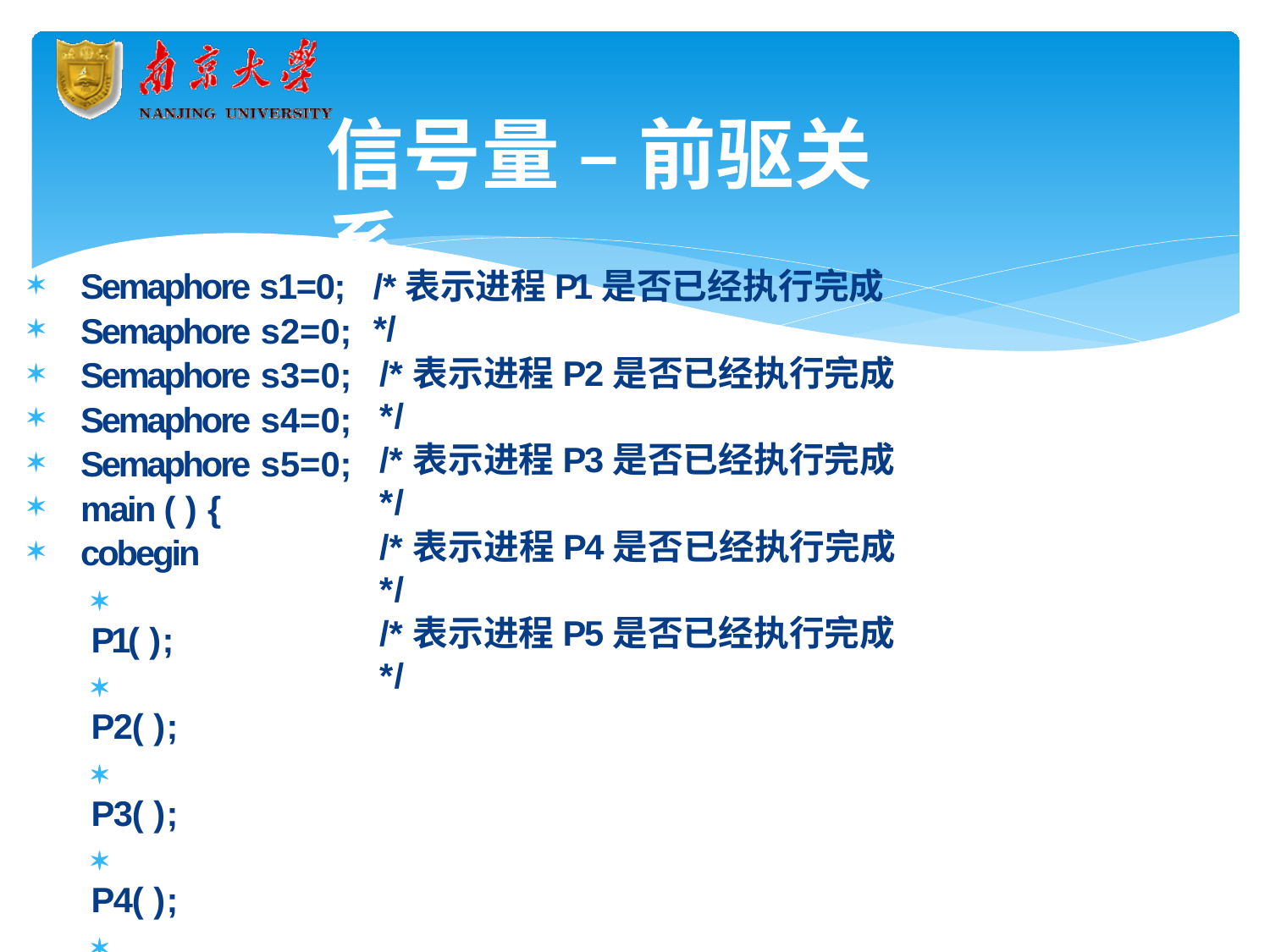

# 信号量– 前驱关系
Semaphore s1=0;
Semaphore s2=0;
Semaphore s3=0;
Semaphore s4=0;
Semaphore s5=0;
main ( ) {
cobegin
/*表示进程P1是否已经执行完成*/
/*表示进程P2是否已经执行完成*/
/*表示进程P3是否已经执行完成*/
/*表示进程P4是否已经执行完成*/
/*表示进程P5是否已经执行完成*/
∗	P1( );
∗	P2( );
∗	P3( );
∗	P4( );
∗	P5( );
∗	p6( );
coend
∗	}